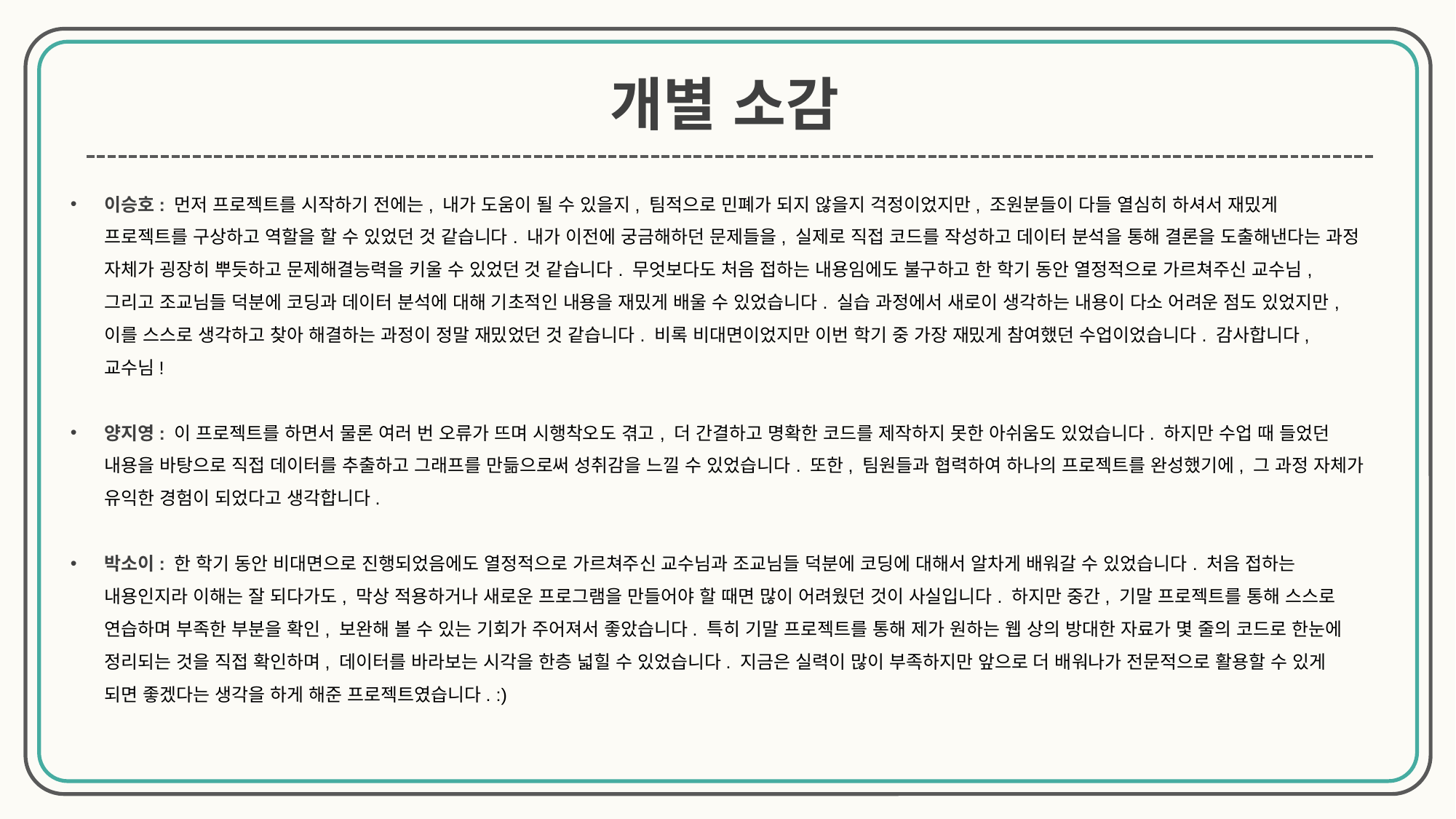

개별 소감
이승호: 먼저 프로젝트를 시작하기 전에는, 내가 도움이 될 수 있을지, 팀적으로 민폐가 되지 않을지 걱정이었지만, 조원분들이 다들 열심히 하셔서 재밌게 프로젝트를 구상하고 역할을 할 수 있었던 것 같습니다. 내가 이전에 궁금해하던 문제들을, 실제로 직접 코드를 작성하고 데이터 분석을 통해 결론을 도출해낸다는 과정 자체가 굉장히 뿌듯하고 문제해결능력을 키울 수 있었던 것 같습니다. 무엇보다도 처음 접하는 내용임에도 불구하고 한 학기 동안 열정적으로 가르쳐주신 교수님, 그리고 조교님들 덕분에 코딩과 데이터 분석에 대해 기초적인 내용을 재밌게 배울 수 있었습니다. 실습 과정에서 새로이 생각하는 내용이 다소 어려운 점도 있었지만, 이를 스스로 생각하고 찾아 해결하는 과정이 정말 재밌었던 것 같습니다. 비록 비대면이었지만 이번 학기 중 가장 재밌게 참여했던 수업이었습니다. 감사합니다, 교수님!

양지영: 이 프로젝트를 하면서 물론 여러 번 오류가 뜨며 시행착오도 겪고, 더 간결하고 명확한 코드를 제작하지 못한 아쉬움도 있었습니다. 하지만 수업 때 들었던 내용을 바탕으로 직접 데이터를 추출하고 그래프를 만듦으로써 성취감을 느낄 수 있었습니다. 또한, 팀원들과 협력하여 하나의 프로젝트를 완성했기에, 그 과정 자체가 유익한 경험이 되었다고 생각합니다.

박소이: 한 학기 동안 비대면으로 진행되었음에도 열정적으로 가르쳐주신 교수님과 조교님들 덕분에 코딩에 대해서 알차게 배워갈 수 있었습니다. 처음 접하는 내용인지라 이해는 잘 되다가도, 막상 적용하거나 새로운 프로그램을 만들어야 할 때면 많이 어려웠던 것이 사실입니다. 하지만 중간, 기말 프로젝트를 통해 스스로 연습하며 부족한 부분을 확인, 보완해 볼 수 있는 기회가 주어져서 좋았습니다. 특히 기말 프로젝트를 통해 제가 원하는 웹 상의 방대한 자료가 몇 줄의 코드로 한눈에 정리되는 것을 직접 확인하며, 데이터를 바라보는 시각을 한층 넓힐 수 있었습니다. 지금은 실력이 많이 부족하지만 앞으로 더 배워나가 전문적으로 활용할 수 있게 되면 좋겠다는 생각을 하게 해준 프로젝트였습니다. :)